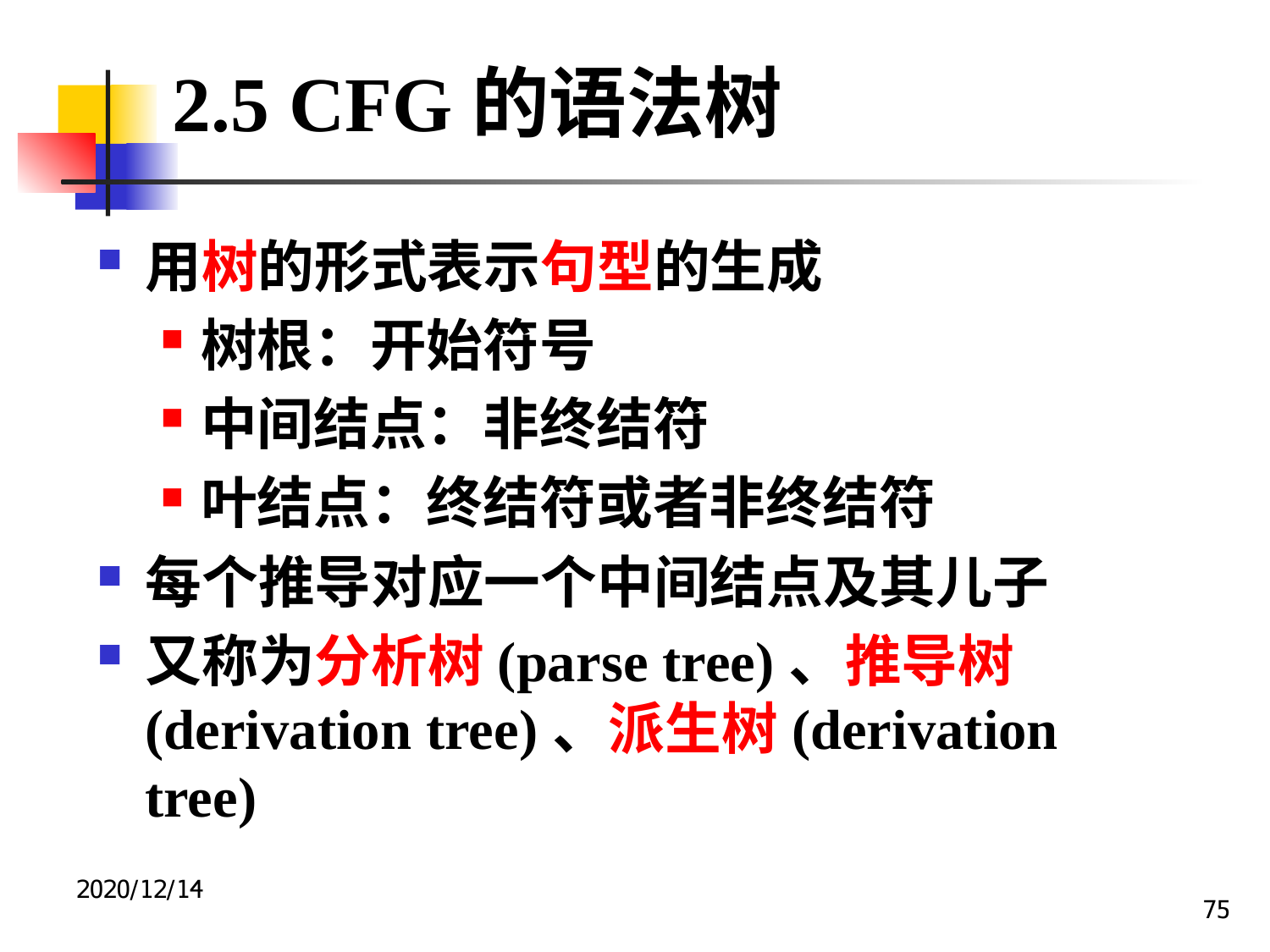

2.5 CFG的语法树
用树的形式表示句型的生成
树根：开始符号
中间结点：非终结符
叶结点：终结符或者非终结符
每个推导对应一个中间结点及其儿子
又称为分析树(parse tree)、推导树(derivation tree)、派生树(derivation tree)
75
2020/12/14